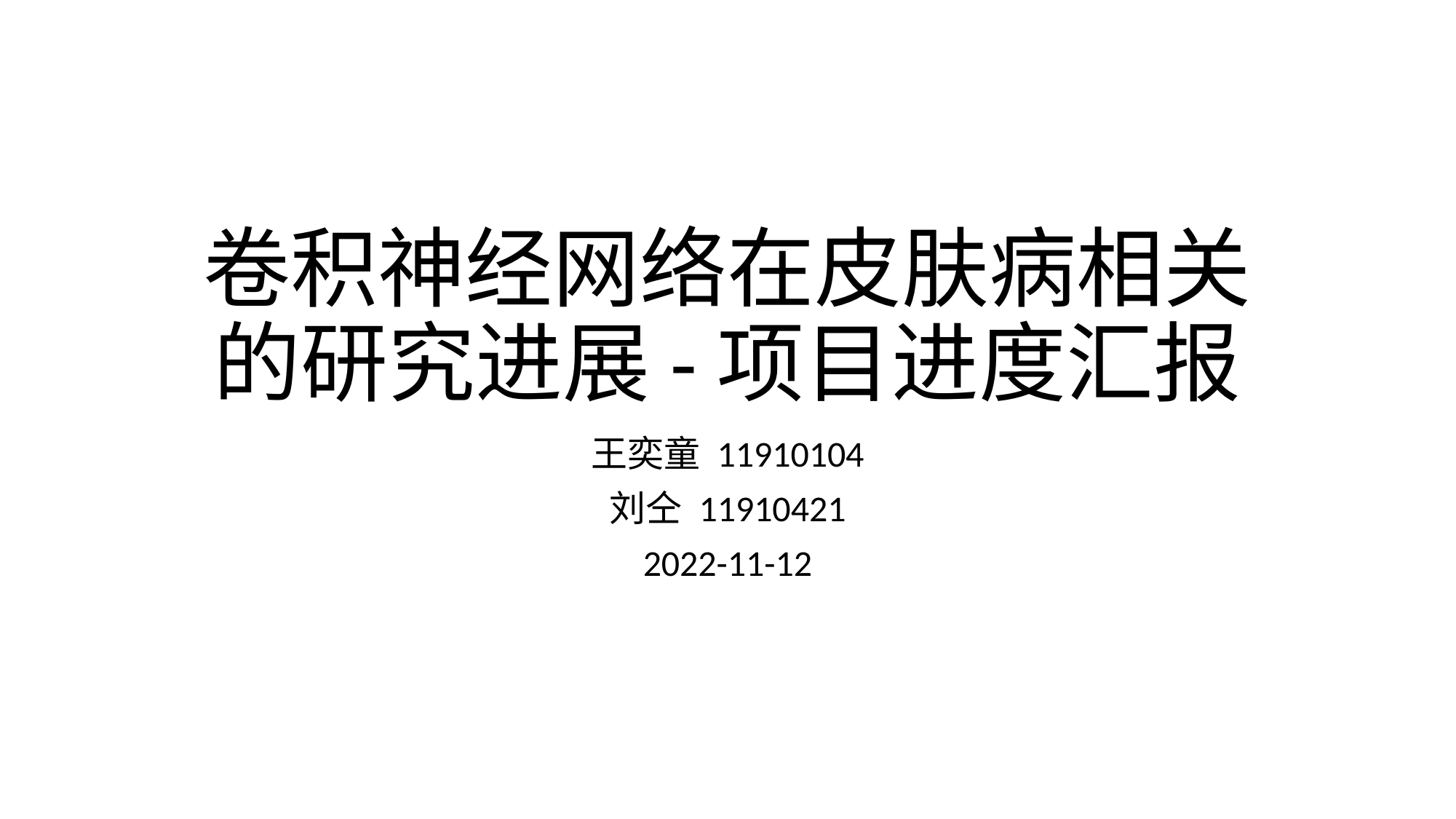

# 卷积神经网络在皮肤病相关的研究进展-项目进度汇报
王奕童 11910104
刘仝 11910421
2022-11-12